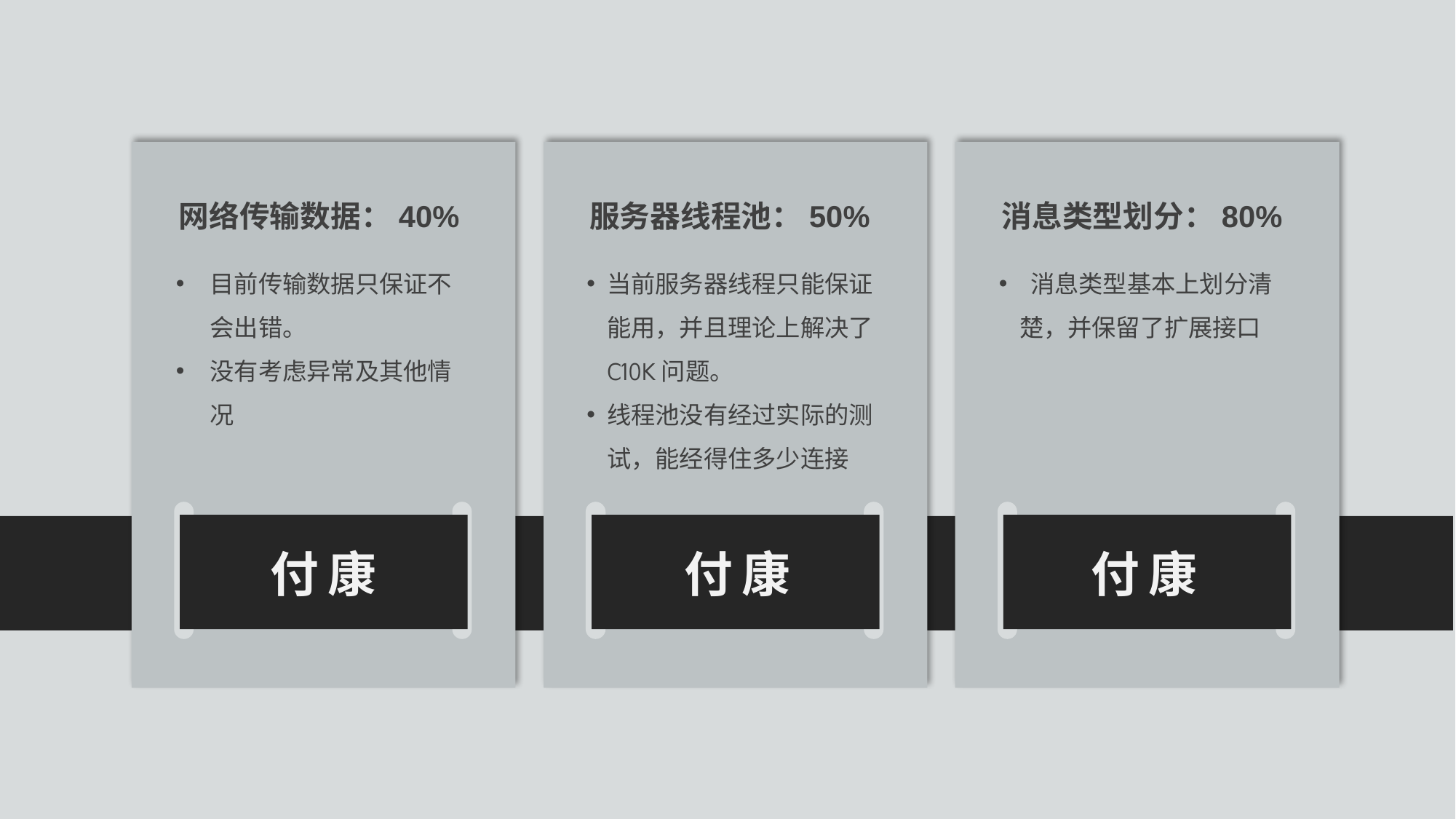

网络传输数据：40%
目前传输数据只保证不会出错。
没有考虑异常及其他情况

付康

服务器线程池：50%
当前服务器线程只能保证能用，并且理论上解决了C10K问题。
线程池没有经过实际的测试，能经得住多少连接

付康

消息类型划分：80%
 消息类型基本上划分清楚，并保留了扩展接口

付康